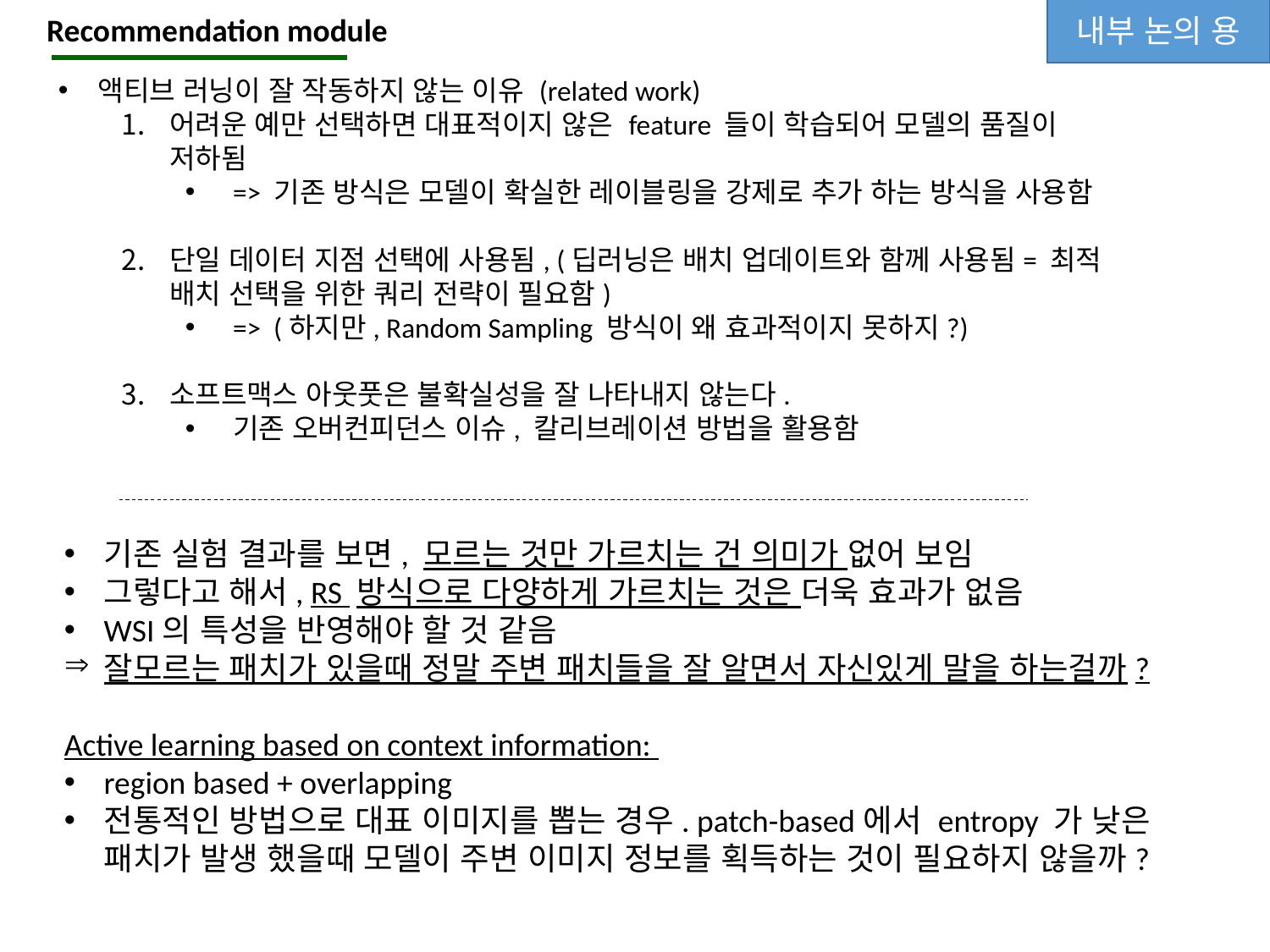

내부 논의 용
Recommendation module
액티브 러닝이 잘 작동하지 않는 이유 (related work)
어려운 예만 선택하면 대표적이지 않은 feature 들이 학습되어 모델의 품질이 저하됨
=> 기존 방식은 모델이 확실한 레이블링을 강제로 추가 하는 방식을 사용함

단일 데이터 지점 선택에 사용됨, (딥러닝은 배치 업데이트와 함께 사용됨= 최적 배치 선택을 위한 쿼리 전략이 필요함)
=>  (하지만, Random Sampling 방식이 왜 효과적이지 못하지?)

소프트맥스 아웃풋은 불확실성을 잘 나타내지 않는다.
기존 오버컨피던스 이슈, 칼리브레이션 방법을 활용함

기존 실험 결과를 보면, 모르는 것만 가르치는 건 의미가 없어 보임
그렇다고 해서, RS 방식으로 다양하게 가르치는 것은 더욱 효과가 없음
WSI의 특성을 반영해야 할 것 같음
잘모르는 패치가 있을때 정말 주변 패치들을 잘 알면서 자신있게 말을 하는걸까?

Active learning based on context information:
region based + overlapping
전통적인 방법으로 대표 이미지를 뽑는 경우. patch-based에서 entropy 가 낮은 패치가 발생 했을때 모델이 주변 이미지 정보를 획득하는 것이 필요하지 않을까?